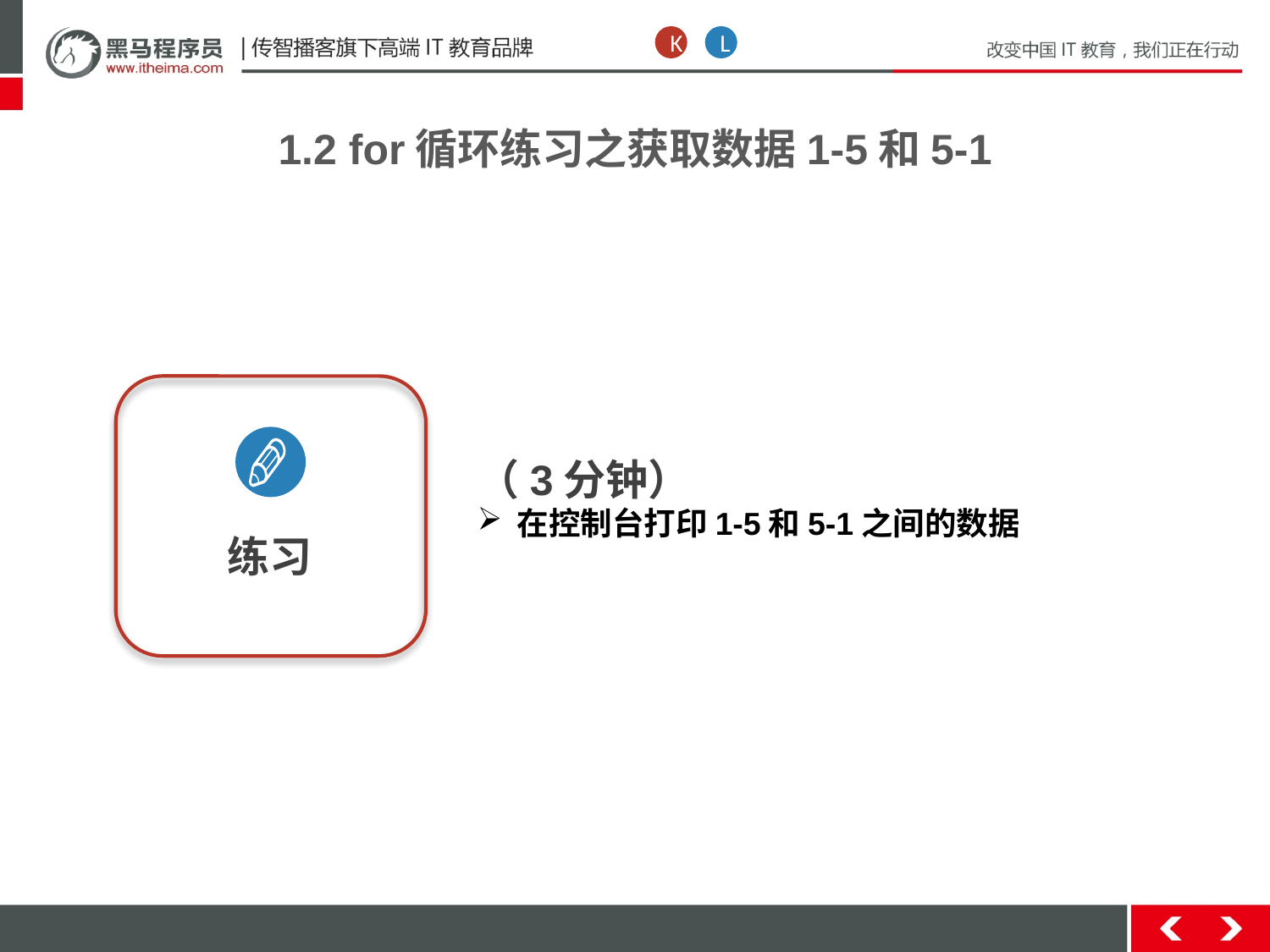

K
L
1.2 for循环练习之获取数据1-5和5-1

练习
（3分钟）
在控制台打印1-5和5-1之间的数据